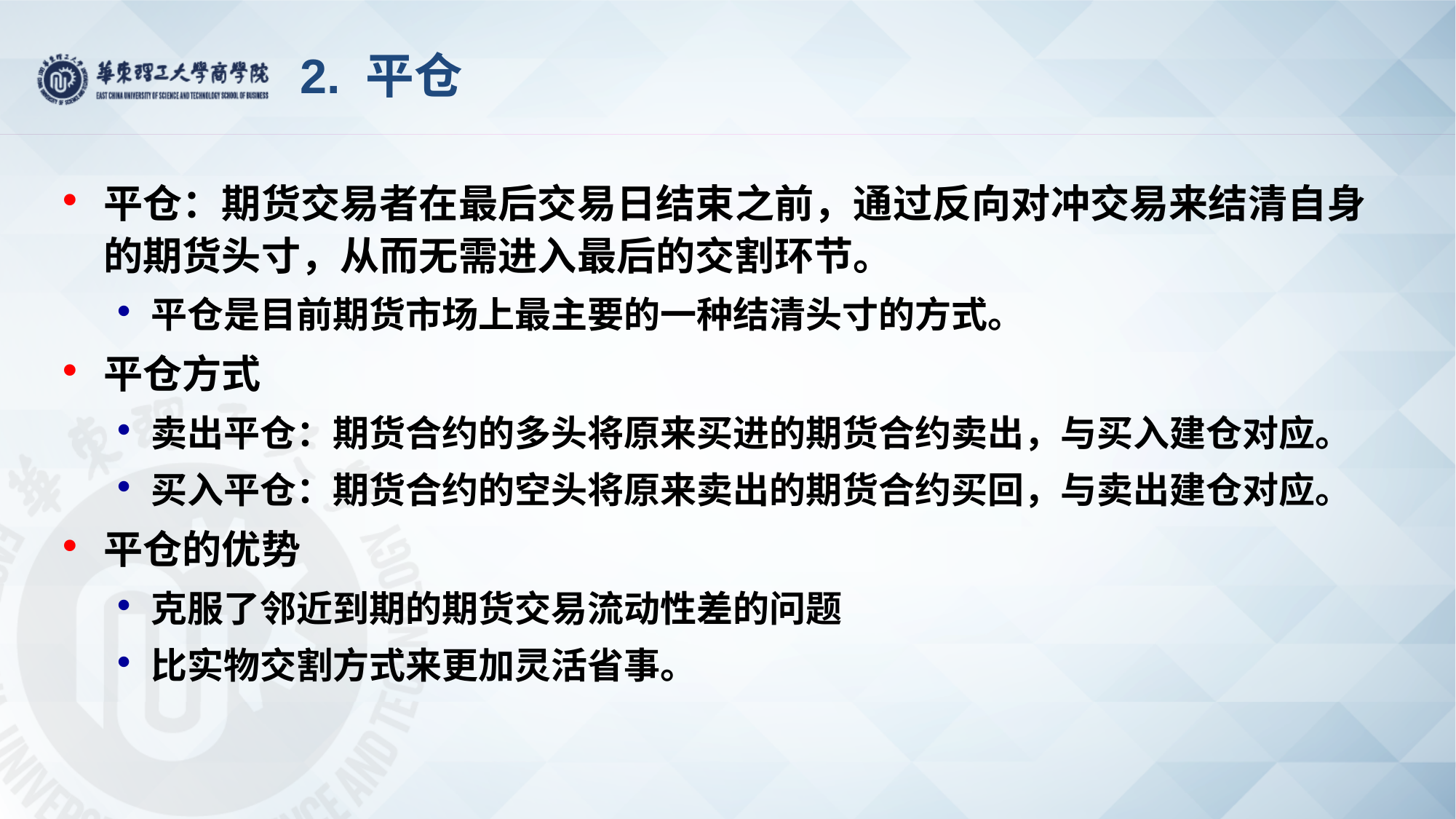

# 2. 平仓
平仓：期货交易者在最后交易日结束之前，通过反向对冲交易来结清自身的期货头寸，从而无需进入最后的交割环节。
平仓是目前期货市场上最主要的一种结清头寸的方式。
平仓方式
卖出平仓：期货合约的多头将原来买进的期货合约卖出，与买入建仓对应。
买入平仓：期货合约的空头将原来卖出的期货合约买回，与卖出建仓对应。
平仓的优势
克服了邻近到期的期货交易流动性差的问题
比实物交割方式来更加灵活省事。